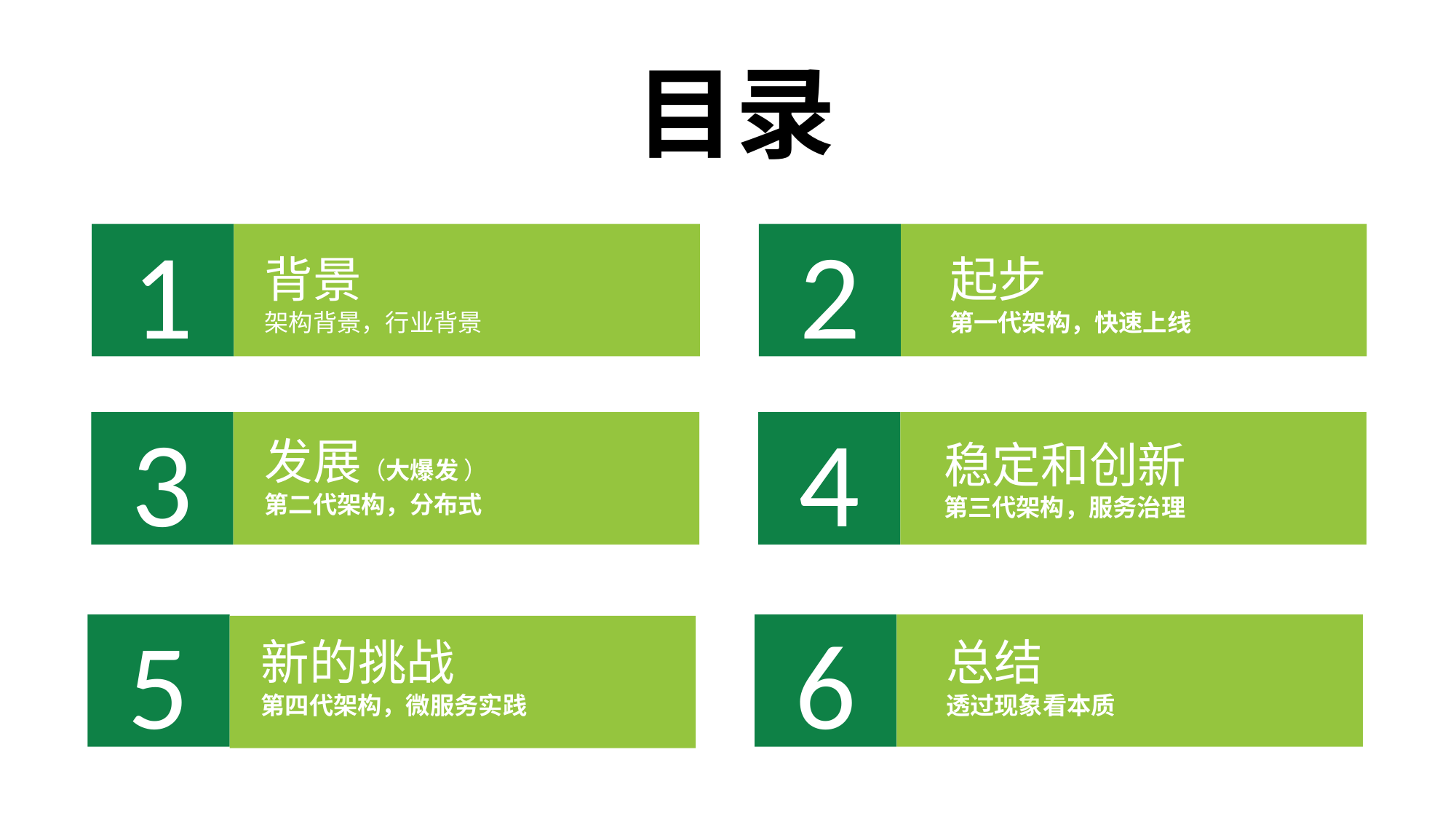

目录
1

2

背景
架构背景，行业背景
起步
第一代架构，快速上线
3

4

发展（大爆发 ）
第二代架构，分布式
稳定和创新
第三代架构，服务治理
5
6

总结
透过现象看本质
新的挑战
第四代架构，微服务实践